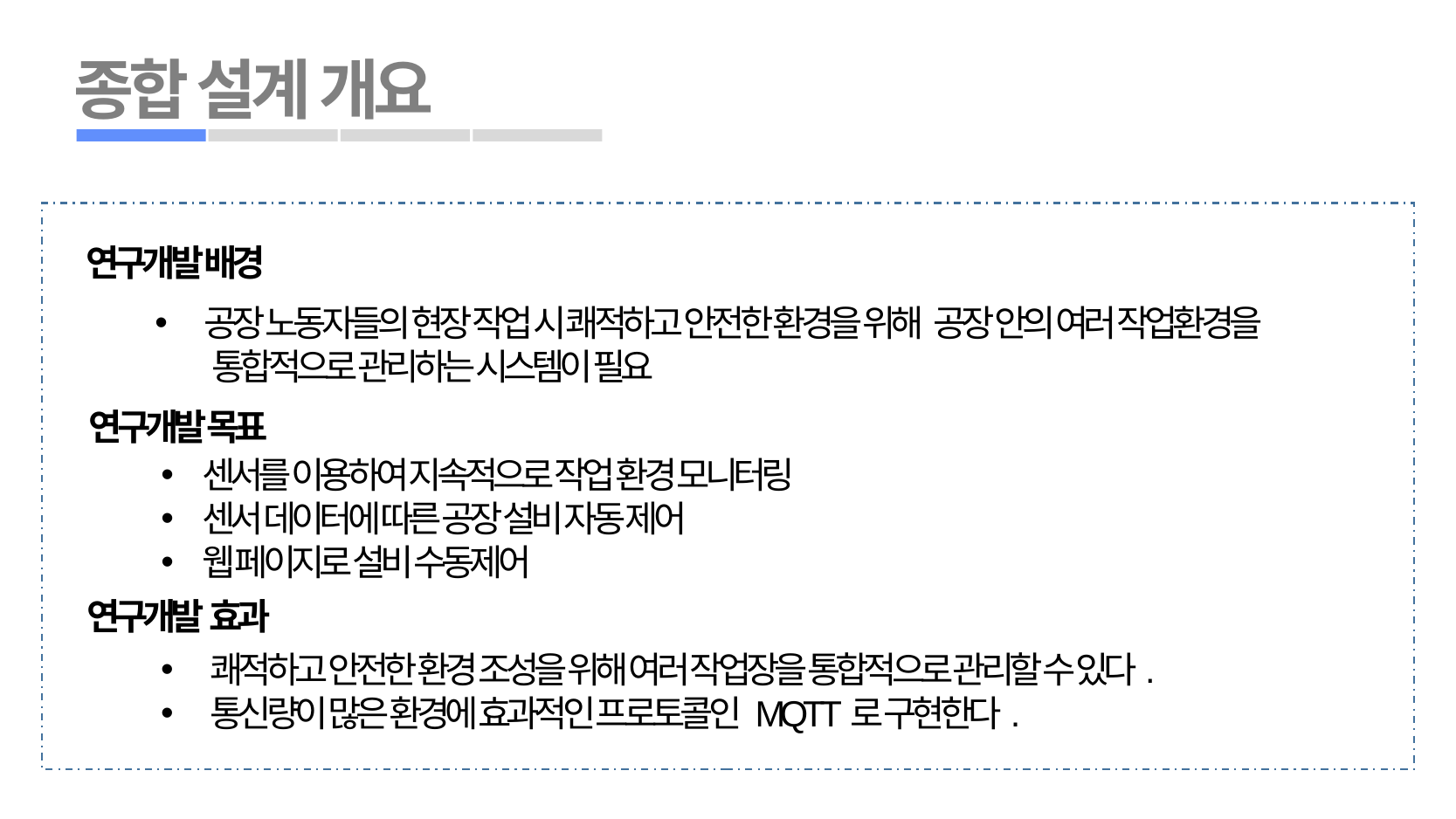

종합 설계 개요

연구개발 배경
공장 노동자들의 현장 작업 시 쾌적하고 안전한 환경을 위해  공장 안의 여러 작업환경을
         통합적으로 관리하는 시스템이 필요
연구개발 목표
센서를 이용하여 지속적으로 작업 환경 모니터링
센서 데이터에 따른 공장 설비 자동 제어
웹 페이지로 설비 수동제어
연구개발  효과
쾌적하고 안전한 환경 조성을 위해 여러 작업장을 통합적으로 관리할 수 있다.
통신량이 많은 환경에 효과적인 프로토콜인 MQTT로 구현한다.